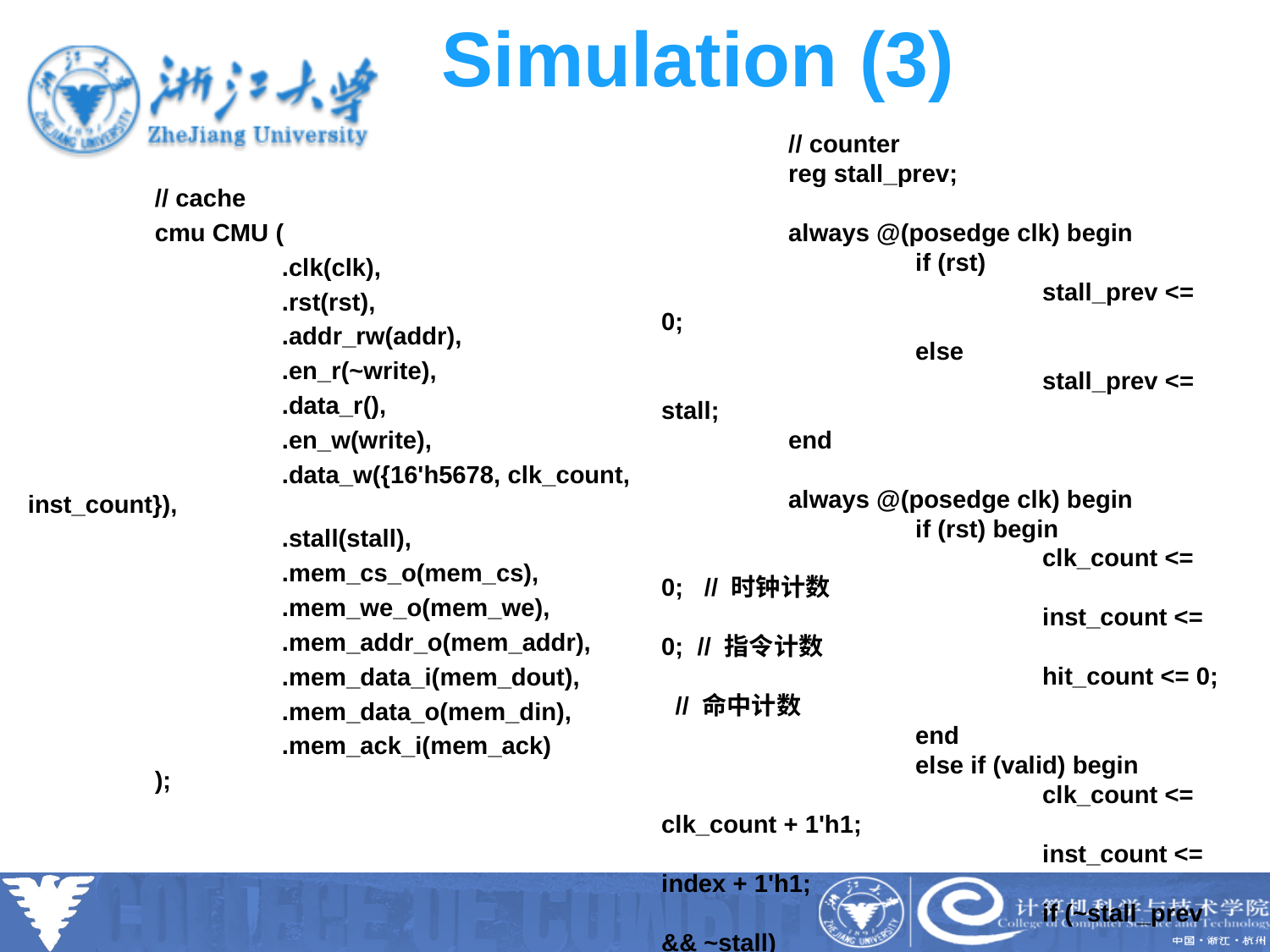

# Simulation (3)
	// counter
	reg stall_prev;

	always @(posedge clk) begin
		if (rst)
			stall_prev <= 0;
		else
			stall_prev <= stall;
	end

	always @(posedge clk) begin
		if (rst) begin
			clk_count <= 0;   // 时钟计数
			inst_count <= 0;  // 指令计数
			hit_count <= 0;   // 命中计数
		end
		else if (valid) begin
			clk_count <= clk_count + 1'h1;
			inst_count <= index + 1'h1;
			if (~stall_prev && ~stall)
				hit_count <= hit_count + 1'h1;
		end
	end

endmodule
	// cache
	cmu CMU (
		.clk(clk),
		.rst(rst),
		.addr_rw(addr),
		.en_r(~write),
		.data_r(),
		.en_w(write),
		.data_w({16'h5678, clk_count, inst_count}),
		.stall(stall),
		.mem_cs_o(mem_cs),
		.mem_we_o(mem_we),
		.mem_addr_o(mem_addr),
		.mem_data_i(mem_dout),
		.mem_data_o(mem_din),
		.mem_ack_i(mem_ack)
	);